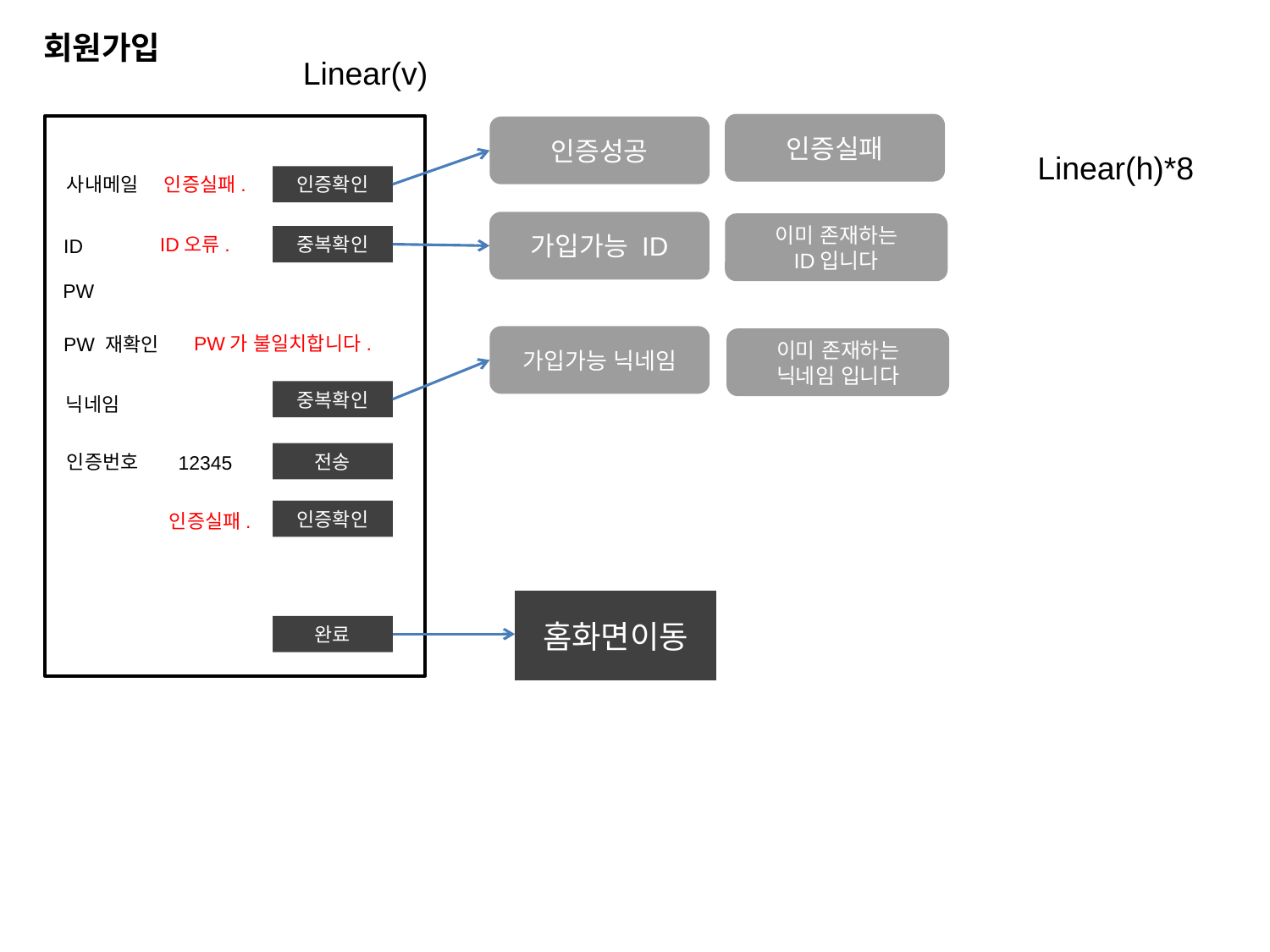

회원가입
Linear(v)
인증실패

사내메일
인증확인
중복확인
ID
PW
PW 재확인
중복확인
닉네임
전송
인증번호
인증확인
완료
인증성공
Linear(h)*8
인증실패.
가입가능 ID
이미 존재하는
ID입니다
ID오류.
PW가 불일치합니다.
가입가능 닉네임
이미 존재하는
닉네임 입니다
12345
인증실패.
홈화면이동